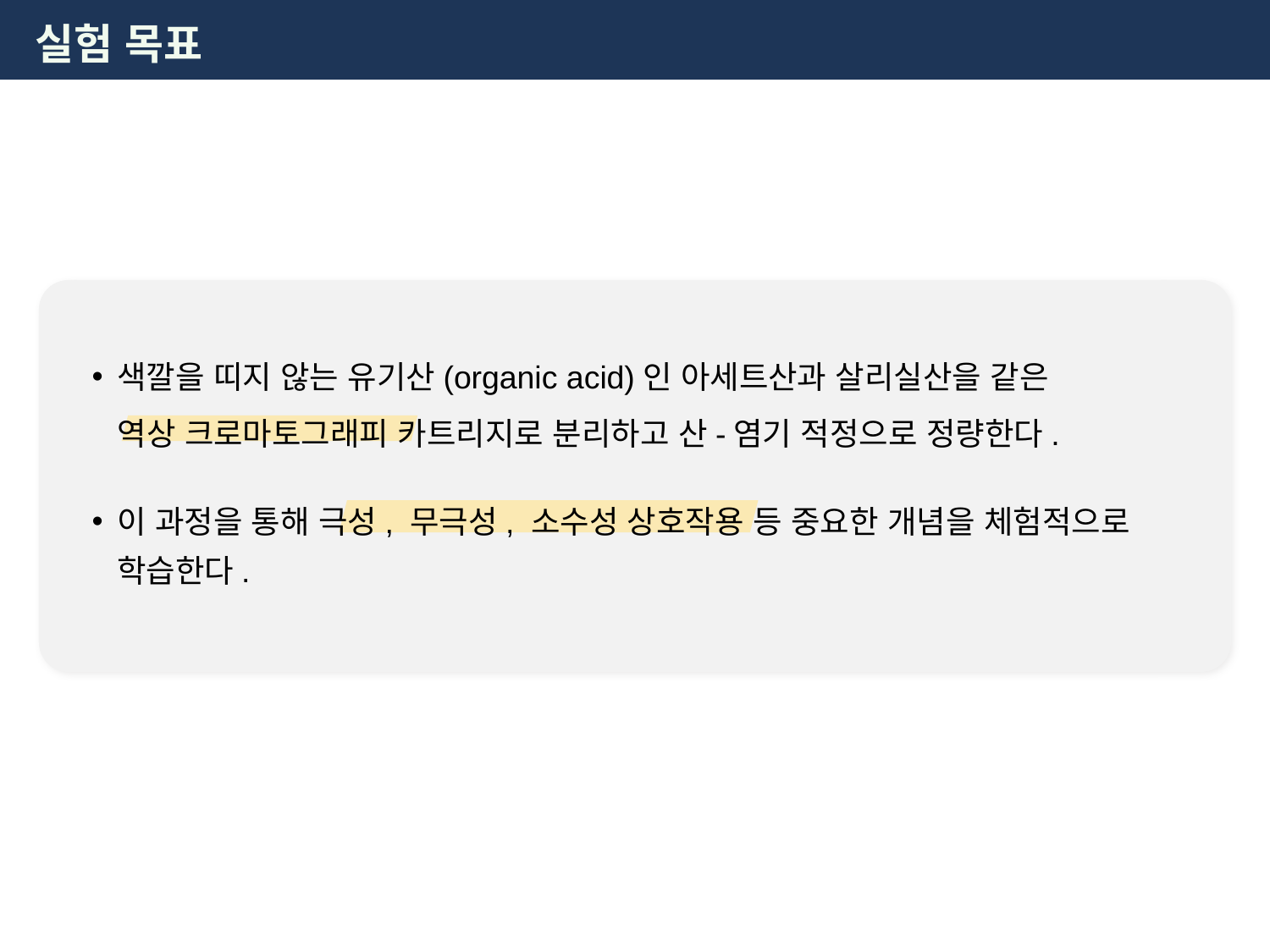

실험 목표

색깔을 띠지 않는 유기산(organic acid)인 아세트산과 살리실산을 같은
  역상 크로마토그래피 카트리지로 분리하고 산-염기 적정으로 정량한다.

이 과정을 통해 극성, 무극성, 소수성 상호작용 등 중요한 개념을 체험적으로 학습한다.